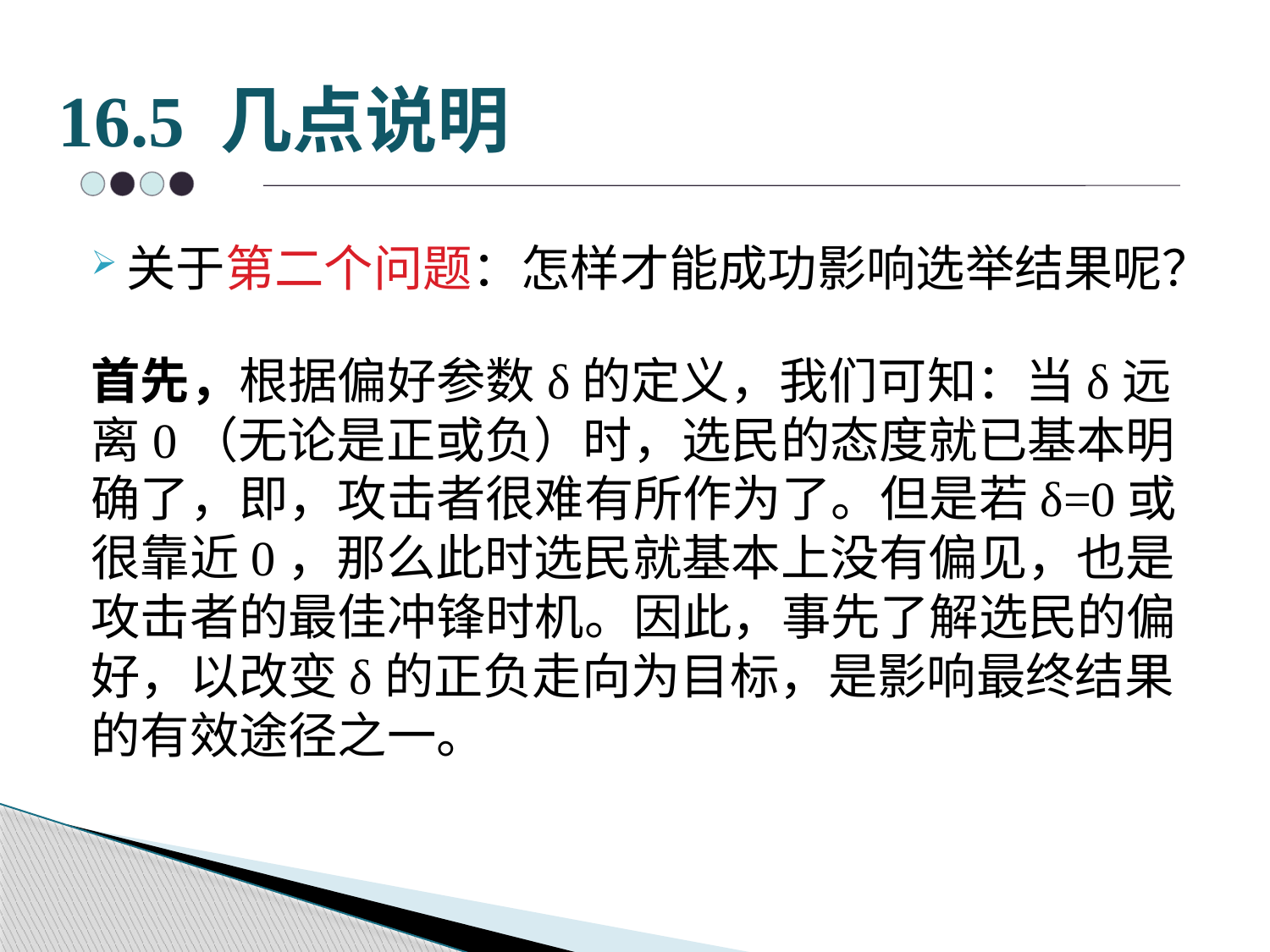

# 16.5 几点说明

关于第二个问题：怎样才能成功影响选举结果呢？

首先，根据偏好参数δ的定义，我们可知：当δ远离0（无论是正或负）时，选民的态度就已基本明确了，即，攻击者很难有所作为了。但是若δ=0或很靠近0，那么此时选民就基本上没有偏见，也是攻击者的最佳冲锋时机。因此，事先了解选民的偏好，以改变δ的正负走向为目标，是影响最终结果的有效途径之一。